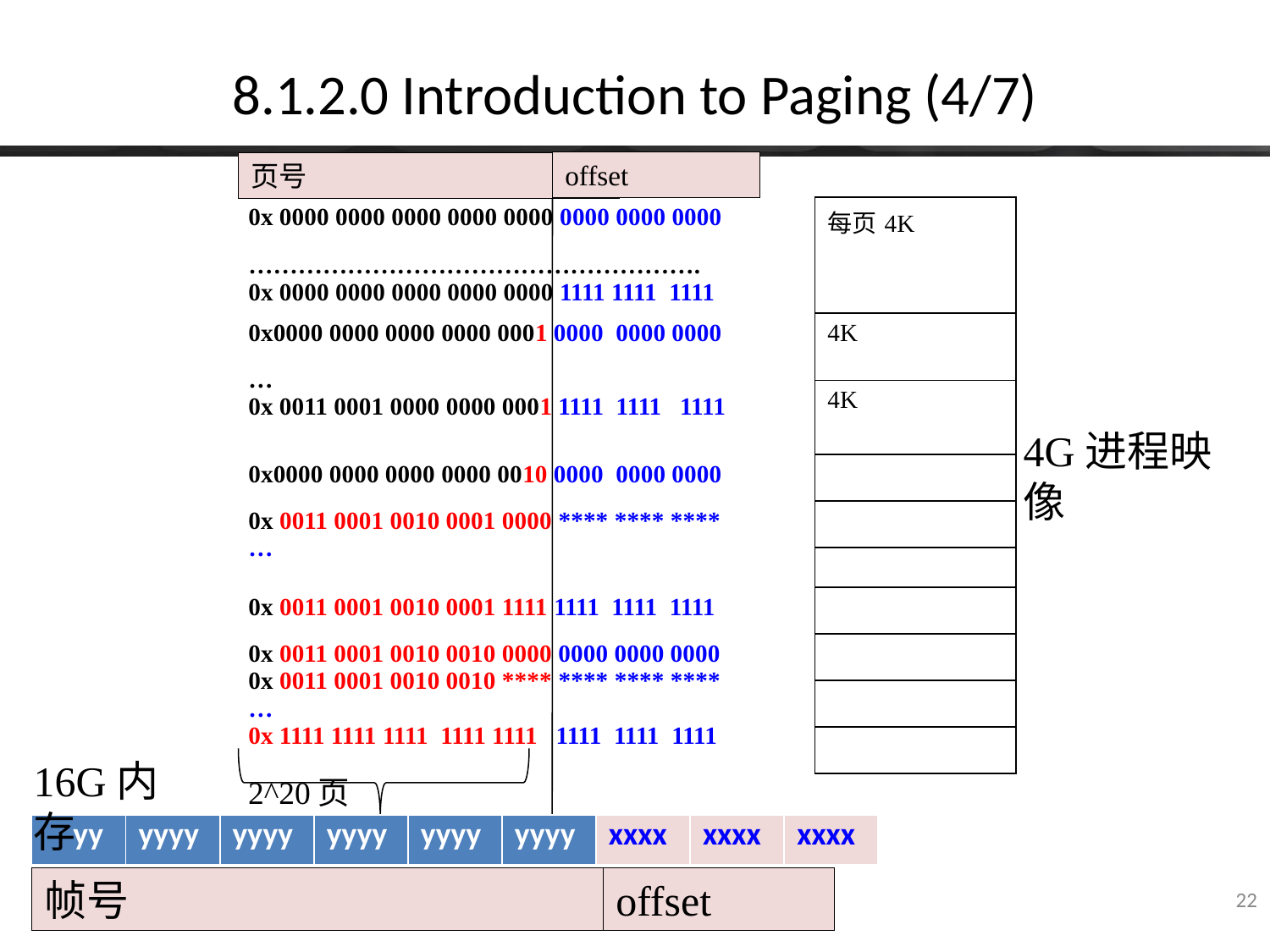

# 8.1.2.0 Introduction to Paging (4/7)
offset
页号
| 0x 0000 0000 0000 0000 0000 0000 0000 0000 | 每页4K |
| --- | --- |
| ………………………………………………. 0x 0000 0000 0000 0000 0000 1111 1111 1111 |  |
| 0x0000 0000 0000 0000 0001 0000 0000 0000 | 4K |
| … 0x 0011 0001 0000 0000 0001 1111 1111 1111 |  |
|  | 4K |
| 0x0000 0000 0000 0000 0010 0000 0000 0000 |  |
| 0x 0011 0001 0010 0001 0000 \*\*\*\* \*\*\*\* \*\*\*\* … |  |
|  |  |
| 0x 0011 0001 0010 0001 1111 1111 1111 1111 |  |
| 0x 0011 0001 0010 0010 0000 0000 0000 0000 0x 0011 0001 0010 0010 \*\*\*\* \*\*\*\* \*\*\*\* \*\*\*\* … 0x 1111 1111 1111 1111 1111 1111 1111 1111 |  |
|  |  |
|  |  |
4G进程映像

16G内存
2^20页
| yy | yyyy | yyyy | yyyy | yyyy | yyyy | xxxx | xxxx | xxxx |
| --- | --- | --- | --- | --- | --- | --- | --- | --- |
22
offset
帧号